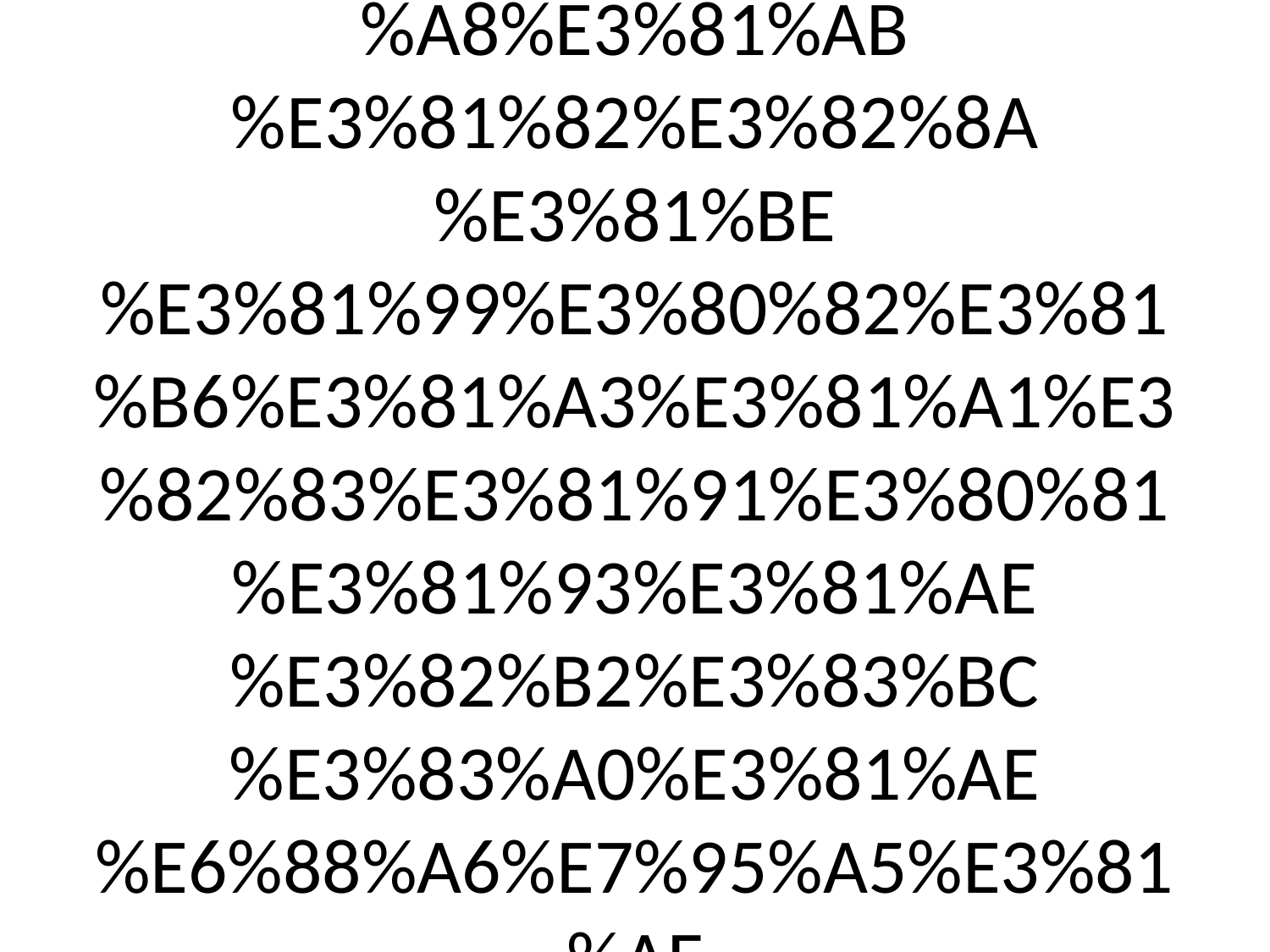

# ゲームに慣れてきた上級者は、定石にとらわれない柔軟な戦略や緻密なリソース計算で僅差の勝利を狙います。アルナックは「要素が多い割に戦略の分岐は少ない」ゲームと言われ、**実質的には研究トラック先行が勝利への一本道**とも評されています ([アルナック攻略：①ゲーマーズゲームとしての概要｜京大シミュ研](https://note.com/ku_simken/n/nda4373d386d6#:~:text=%E3%81%9D%E3%81%AE%E4%B8%80%E7%95%AA%E3%81%AE%E8%A6%81%E5%9B%A0%E3%81%AF%E3%80%81%E8%A6%81%E7%B4%A0%E3%81%8C%E5%A4%9A%E3%81%84%E3%82%8F%E3%82%8A%E3%81%AB%E6%88%A6%E7%95%A5%E3%81%8C%E5%B0%91%E3%81%AA%E3%81%84%E3%81%93%E3%81%A8%E3%81%AB%E3%81%82%E3%82%8A%E3%81%BE%E3%81%99%E3%80%82%E3%81%B6%E3%81%A3%E3%81%A1%E3%82%83%E3%81%91%E3%80%81%E3%81%93%E3%81%AE%E3%82%B2%E3%83%BC%E3%83%A0%E3%81%AE%E6%88%A6%E7%95%A5%E3%81%AF%E4%B8%80%E3%81%A4%E3%81%A7%E3%81%99%E3%80%82%E7%A0%94%E7%A9%B6%E3%83%88%E3%83%A9%E3%83%83%E3%82%AF%E3%81%A7%E7%9B%B8%E6%89%8B%E3%82%88%E3%82%8A%E5%85%88%E8%A1%8C%E3%81%99%E3%82%8B%E3%80%82%E3%81%9D%E3%82%8C%E3%81%A0%E3%81%91%E3%81%A7%E3%81%99%E3%80%82))。しかし上級者同士の対戦では、その研究争いを制するための**高度なテクニック**が必要です。